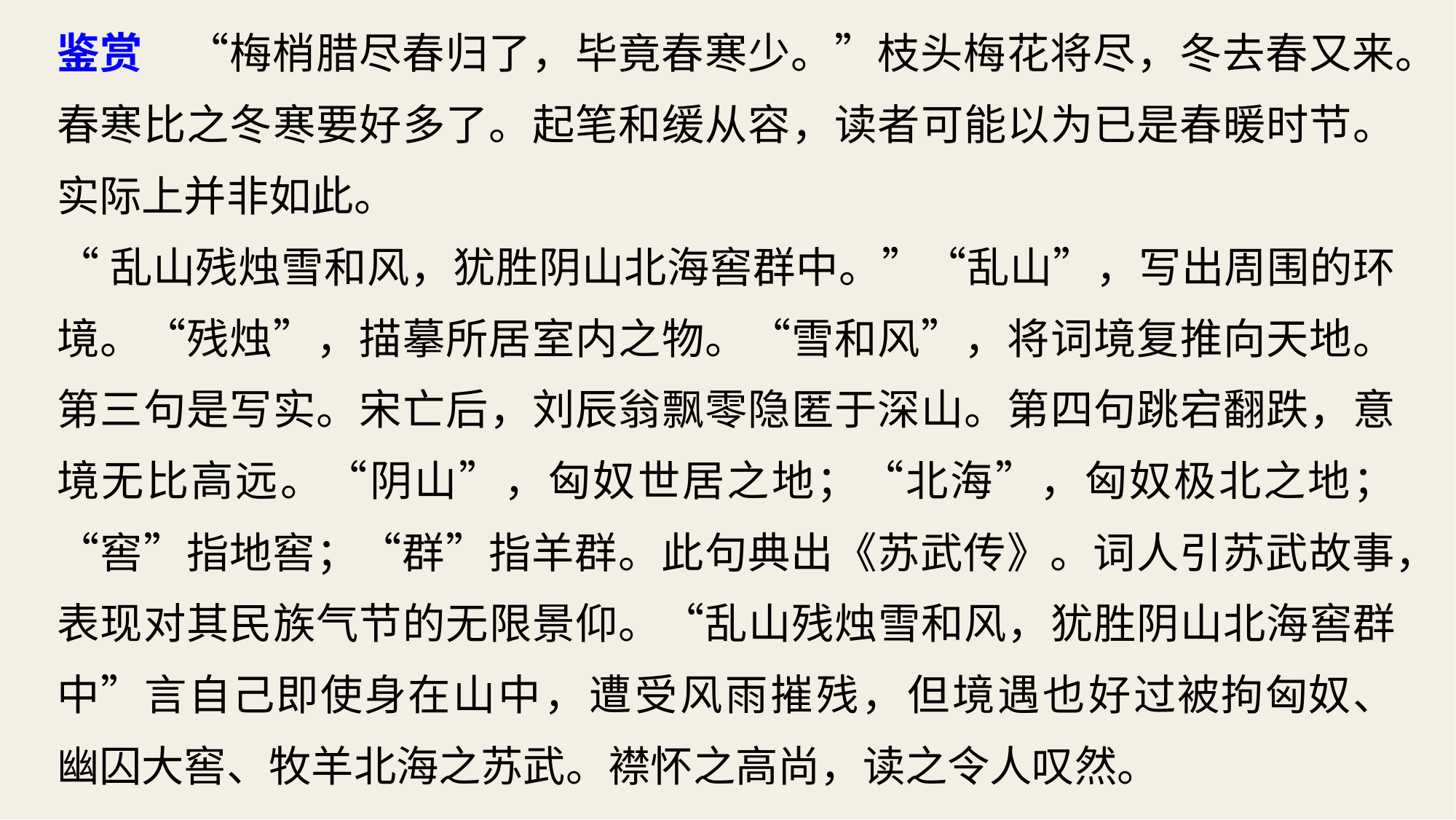

鉴赏　“梅梢腊尽春归了，毕竟春寒少。”枝头梅花将尽，冬去春又来。春寒比之冬寒要好多了。起笔和缓从容，读者可能以为已是春暖时节。实际上并非如此。
“乱山残烛雪和风，犹胜阴山北海窖群中。”“乱山”，写出周围的环境。“残烛”，描摹所居室内之物。“雪和风”，将词境复推向天地。第三句是写实。宋亡后，刘辰翁飘零隐匿于深山。第四句跳宕翻跌，意境无比高远。“阴山”，匈奴世居之地；“北海”，匈奴极北之地；“窖”指地窖；“群”指羊群。此句典出《苏武传》。词人引苏武故事，表现对其民族气节的无限景仰。“乱山残烛雪和风，犹胜阴山北海窖群中”言自己即使身在山中，遭受风雨摧残，但境遇也好过被拘匈奴、幽囚大窖、牧羊北海之苏武。襟怀之高尚，读之令人叹然。